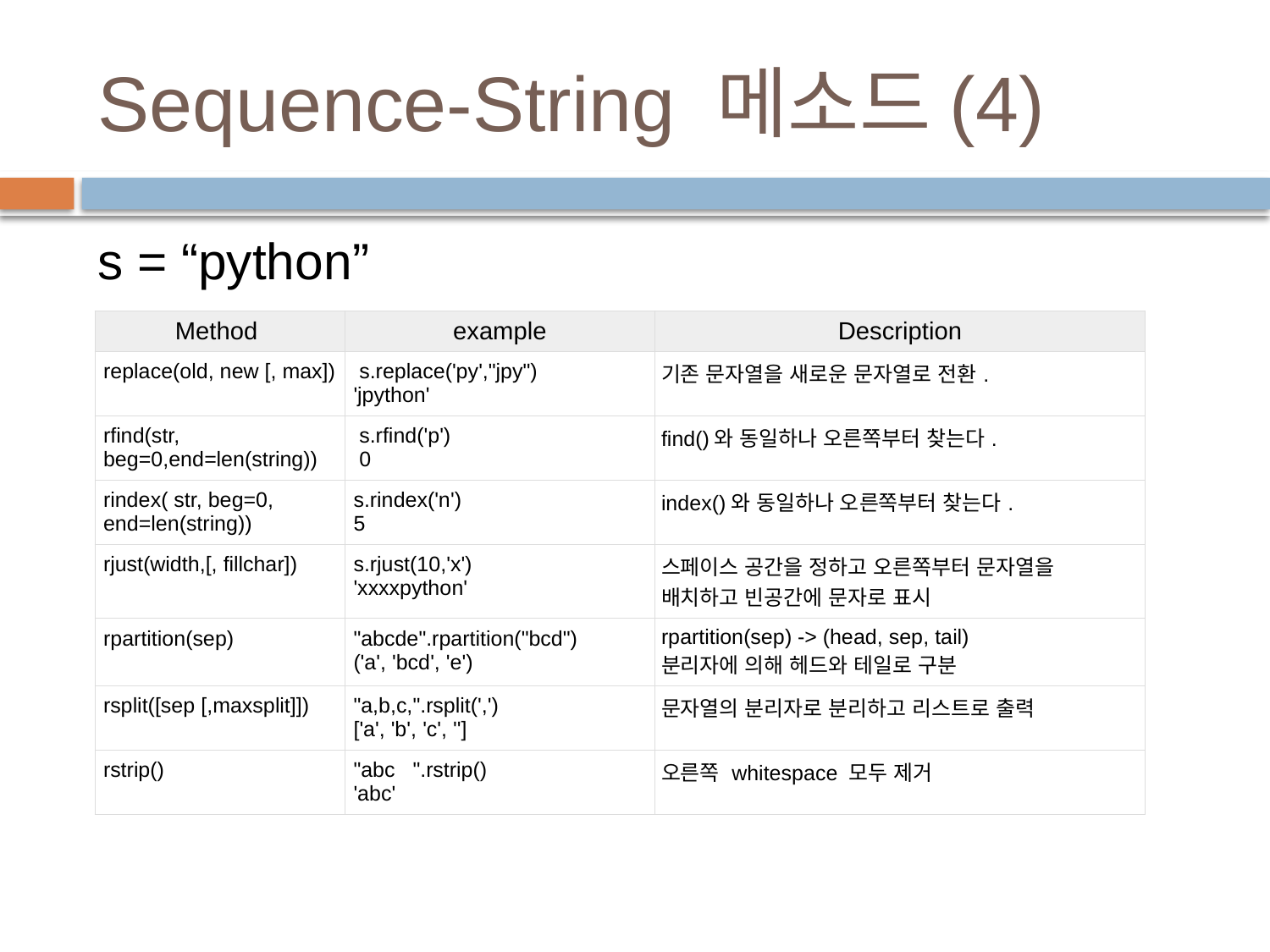

# Sequence-String 메소드(4)
s = “python”
__getnewargs__
__len__
__mod__
__rmod__
__rmul__
_formatter_field_name_split
_formatter_parser
format
rpartition
rsplit
rstrip
split
splitlines
startswith
strip
swapcase
title
translate
upper
zfill
| Method | example | Description |
| --- | --- | --- |
| replace(old, new [, max]) | s.replace('py',"jpy") 'jpython' | 기존 문자열을 새로운 문자열로 전환. |
| rfind(str, beg=0,end=len(string)) | s.rfind('p') 0 | find()와 동일하나 오른쪽부터 찾는다. |
| rindex( str, beg=0, end=len(string)) | s.rindex('n') 5 | index()와 동일하나 오른쪽부터 찾는다. |
| rjust(width,[, fillchar]) | s.rjust(10,'x') 'xxxxpython' | 스페이스 공간을 정하고 오른쪽부터 문자열을 배치하고 빈공간에 문자로 표시 |
| rpartition(sep) | "abcde".rpartition("bcd") ('a', 'bcd', 'e') | rpartition(sep) -> (head, sep, tail) 분리자에 의해 헤드와 테일로 구분 |
| rsplit([sep [,maxsplit]]) | "a,b,c,".rsplit(',') ['a', 'b', 'c', ''] | 문자열의 분리자로 분리하고 리스트로 출력 |
| rstrip() | "abc ".rstrip() 'abc' | 오른쪽 whitespace 모두 제거 |